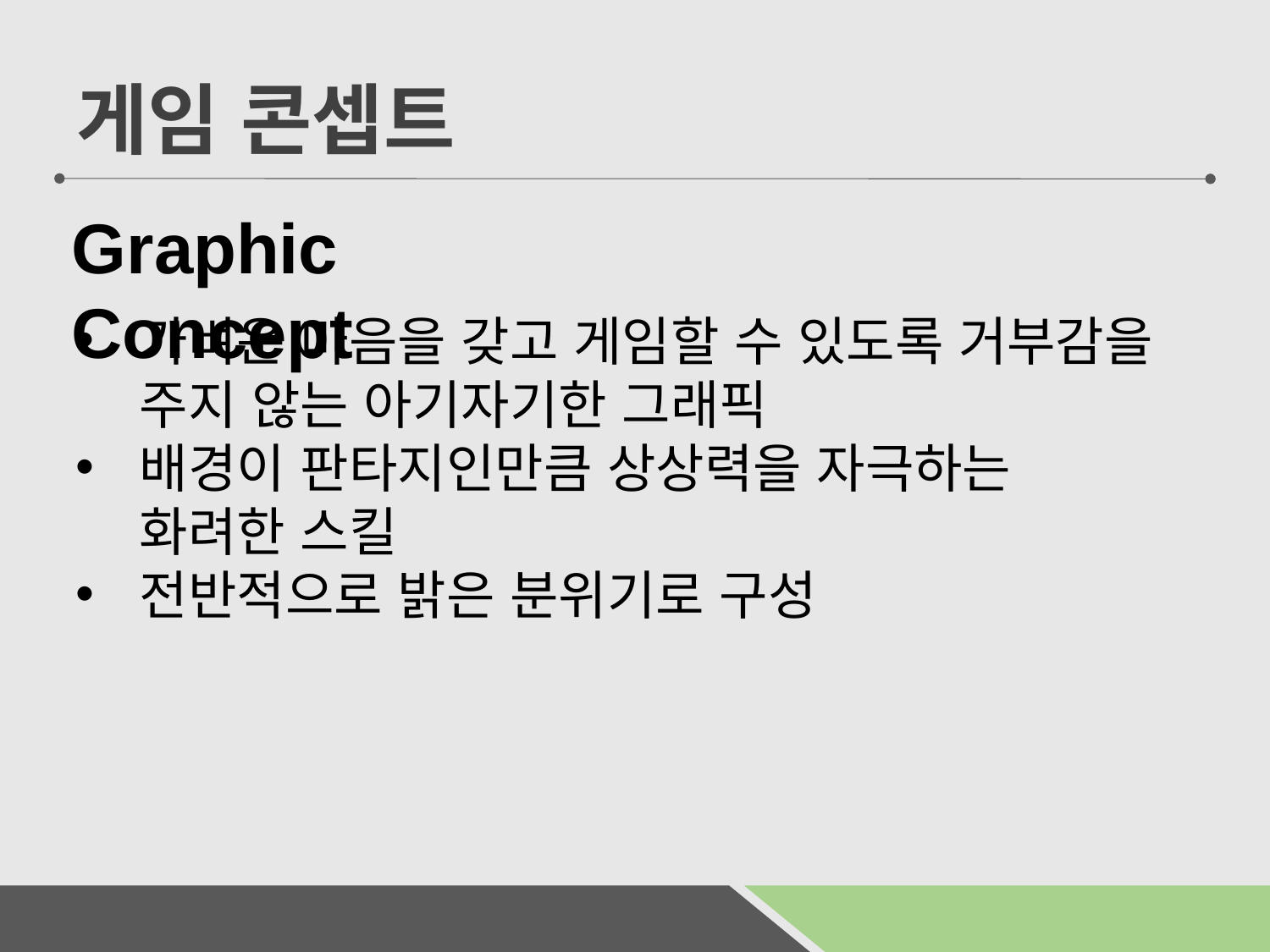

게임 콘셉트
Graphic Concept
가벼운 마음을 갖고 게임할 수 있도록 거부감을 주지 않는 아기자기한 그래픽
배경이 판타지인만큼 상상력을 자극하는 화려한 스킬
전반적으로 밝은 분위기로 구성